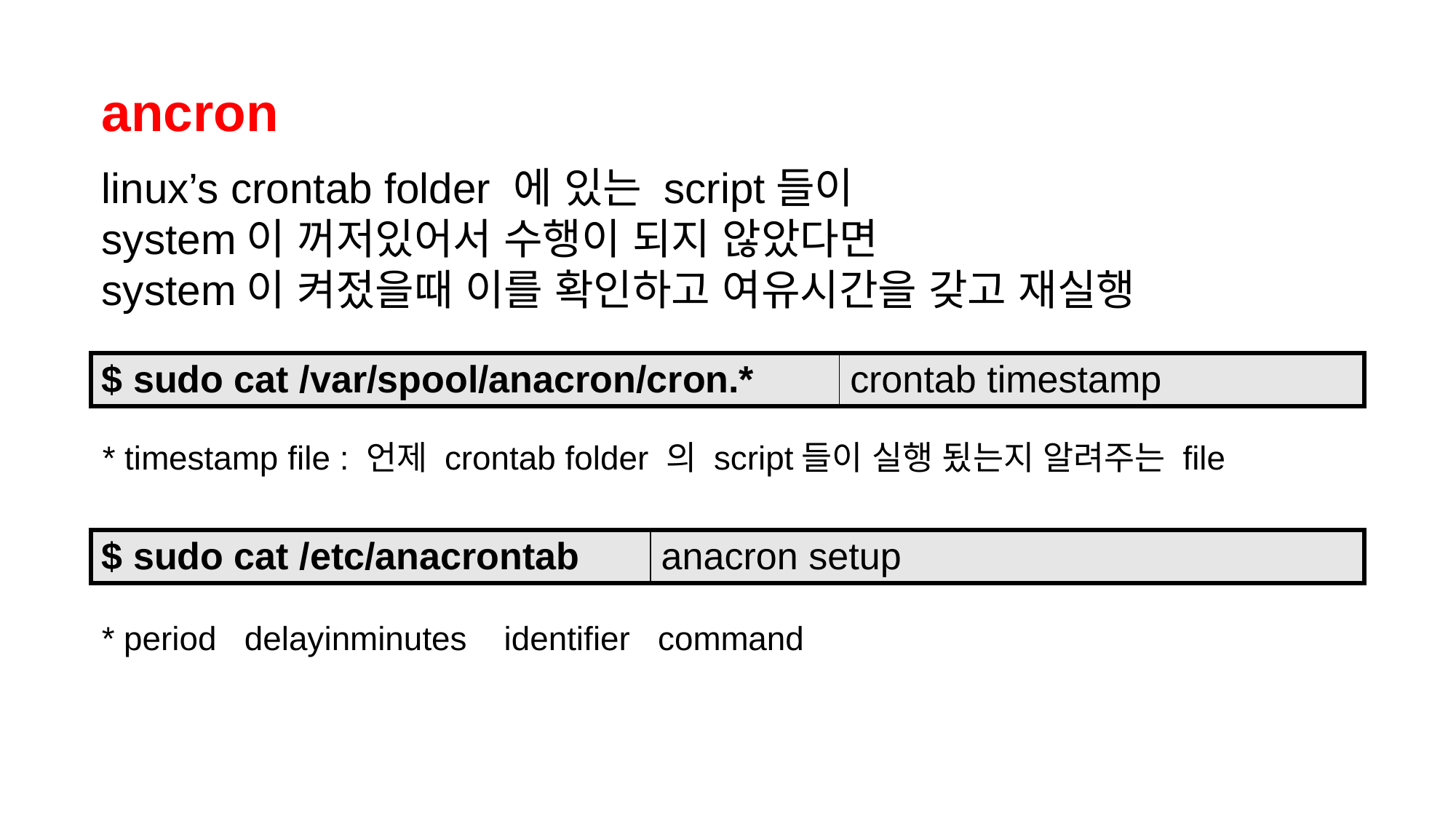

ancron
linux’s crontab folder 에 있는 script들이
system이 꺼저있어서 수행이 되지 않았다면
system이 켜젔을때 이를 확인하고 여유시간을 갖고 재실행
| $ sudo cat /var/spool/anacron/cron.\* | crontab timestamp |
| --- | --- |
* timestamp file : 언제 crontab folder 의 script들이 실행 됬는지 알려주는 file
| $ sudo cat /etc/anacrontab | anacron setup |
| --- | --- |
* period   delayinminutes    identifier   command